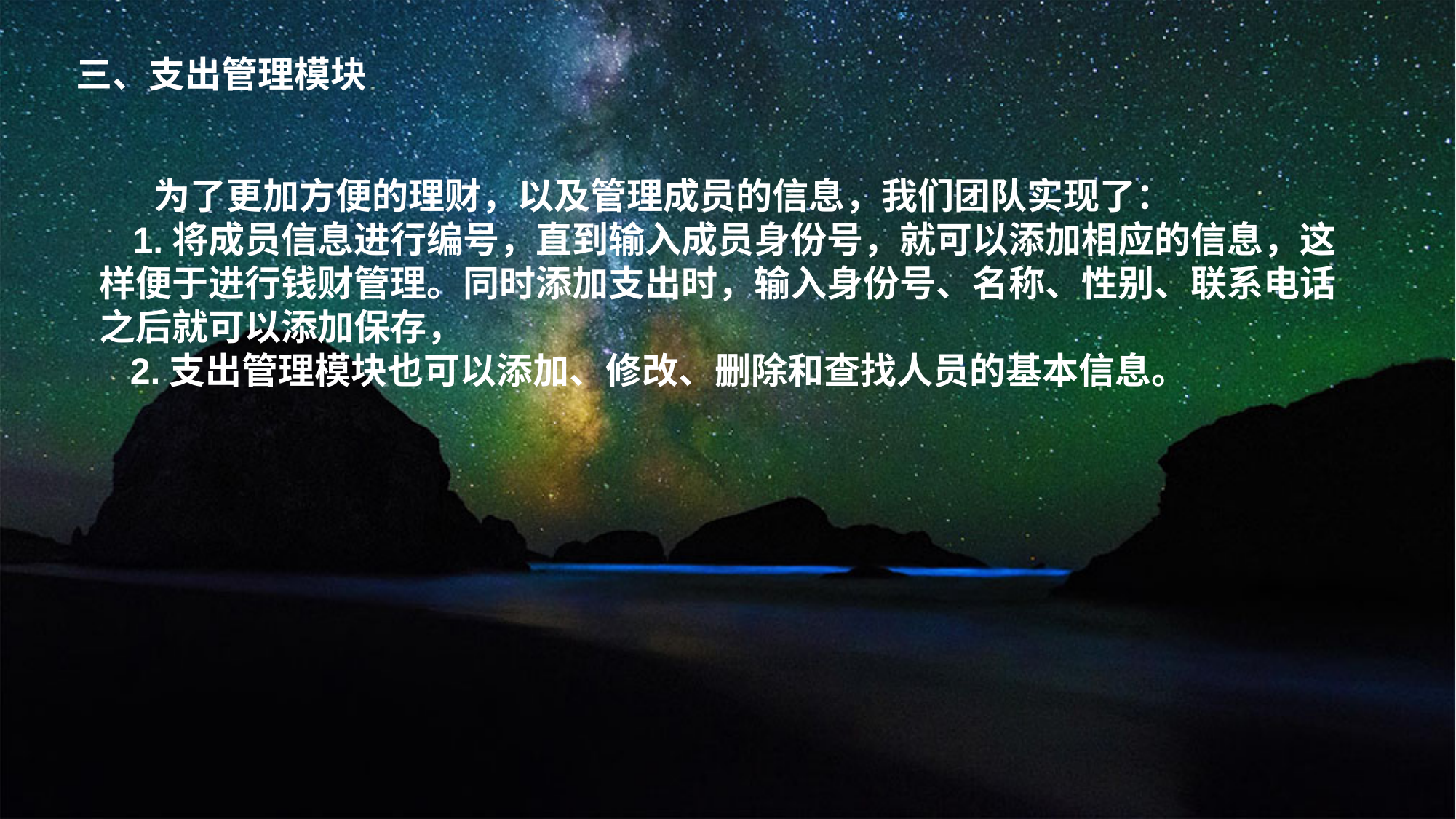

三、支出管理模块
       为了更加方便的理财，以及管理成员的信息，我们团队实现了：
   1.将成员信息进行编号，直到输入成员身份号，就可以添加相应的信息，这样便于进行钱财管理。同时添加支出时，输入身份号、名称、性别、联系电话之后就可以添加保存，
   2.支出管理模块也可以添加、修改、删除和查找人员的基本信息。